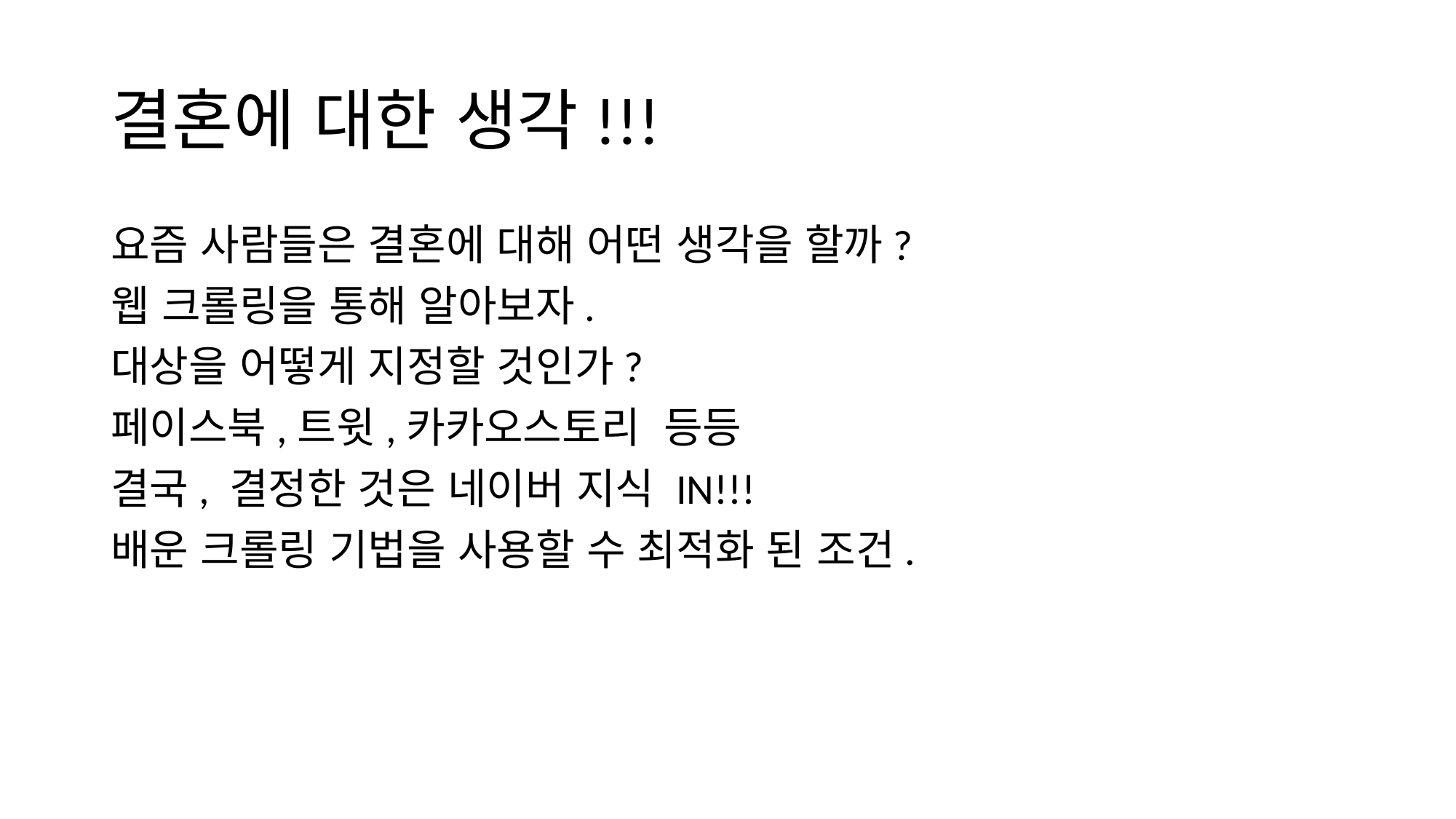

# 결혼에 대한 생각!!!
요즘 사람들은 결혼에 대해 어떤 생각을 할까?
웹 크롤링을 통해 알아보자.
대상을 어떻게 지정할 것인가?
페이스북,트윗,카카오스토리  등등
결국, 결정한 것은 네이버 지식 IN!!!
배운 크롤링 기법을 사용할 수 최적화 된 조건.